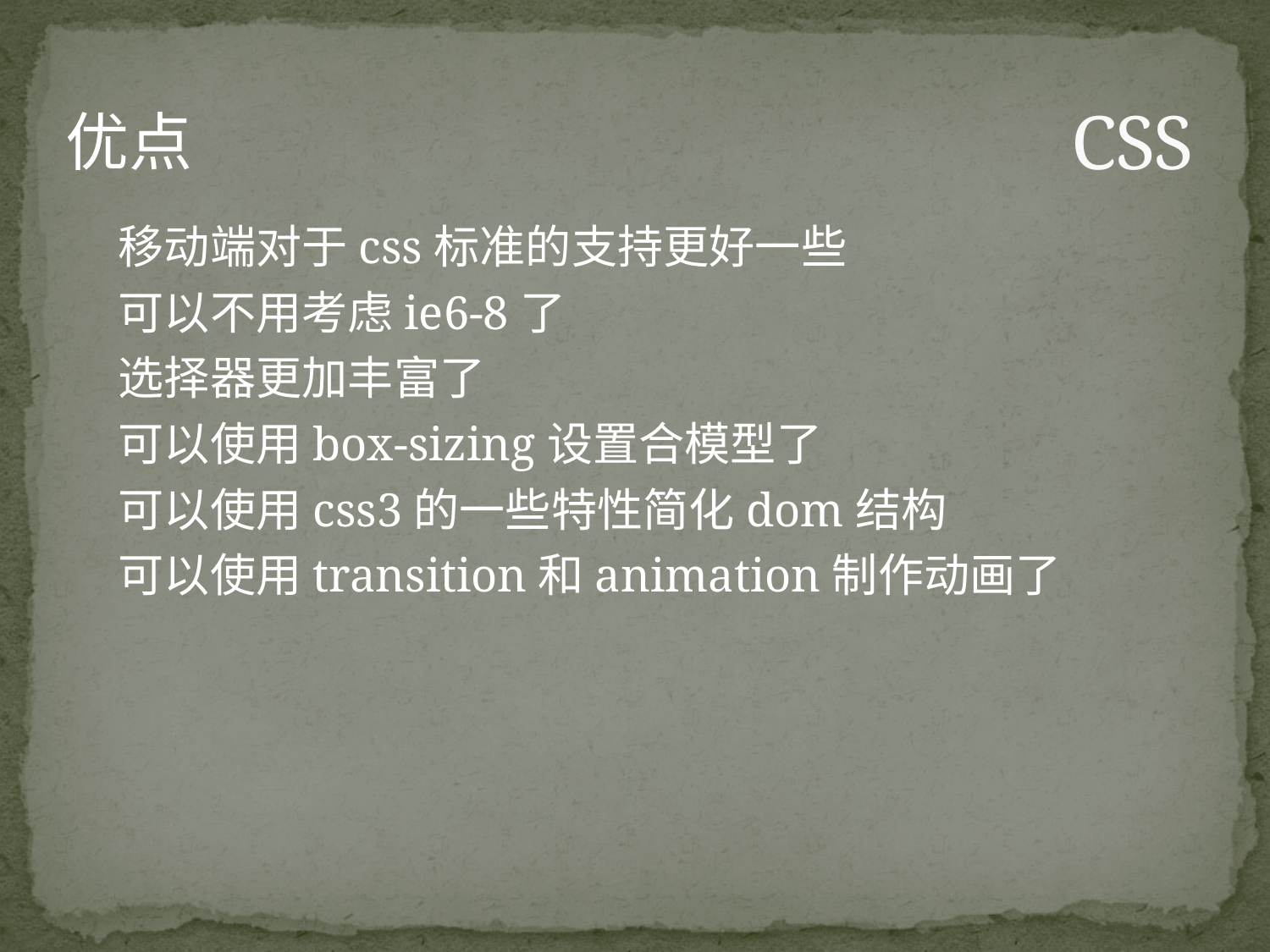

# CSS
优点
   移动端对于css标准的支持更好一些
   可以不用考虑ie6-8了
   选择器更加丰富了
   可以使用box-sizing设置合模型了
   可以使用css3的一些特性简化dom结构
   可以使用transition和animation制作动画了